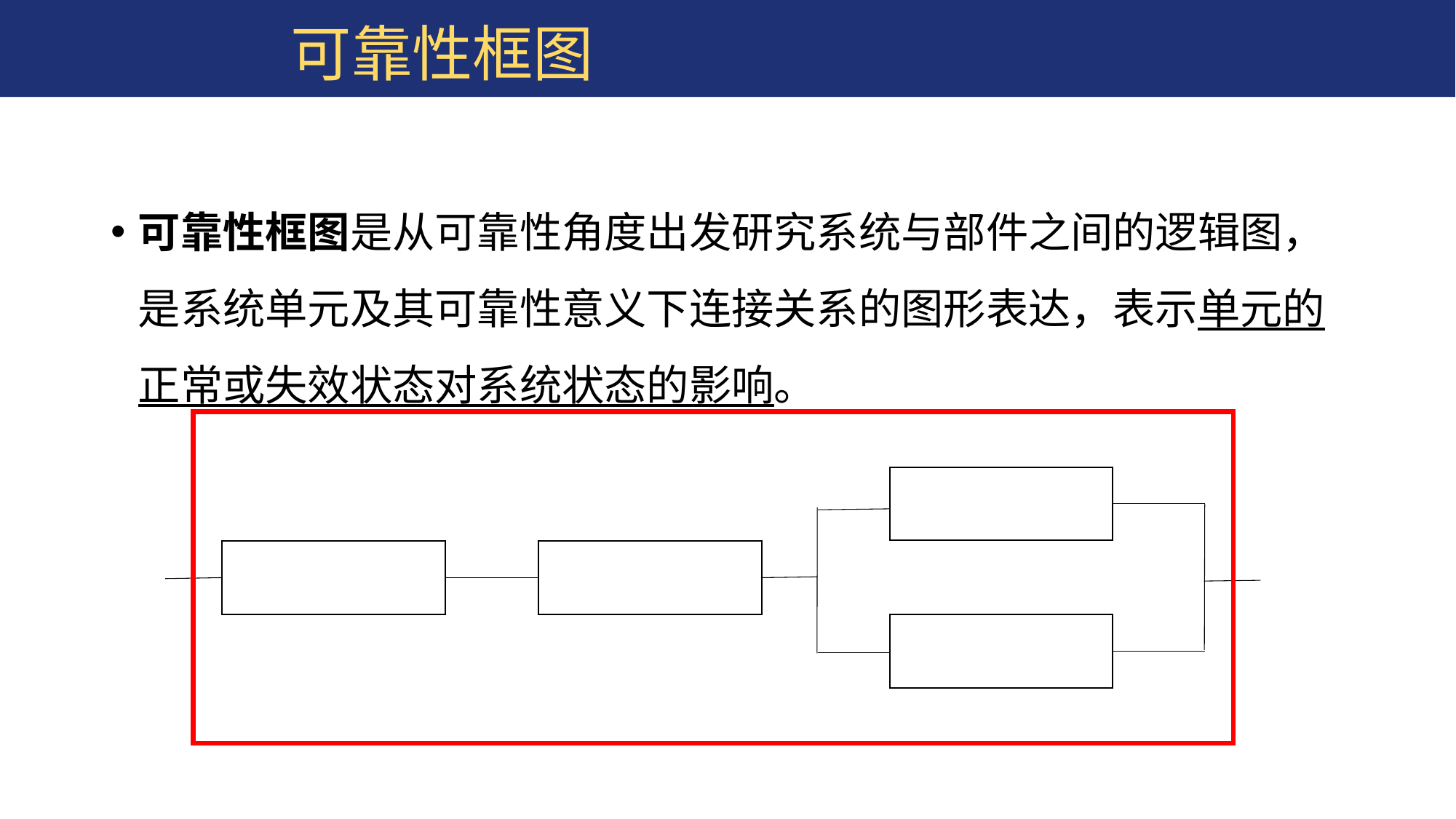

# 可靠性框图
可靠性框图是从可靠性角度出发研究系统与部件之间的逻辑图，是系统单元及其可靠性意义下连接关系的图形表达，表示单元的正常或失效状态对系统状态的影响。